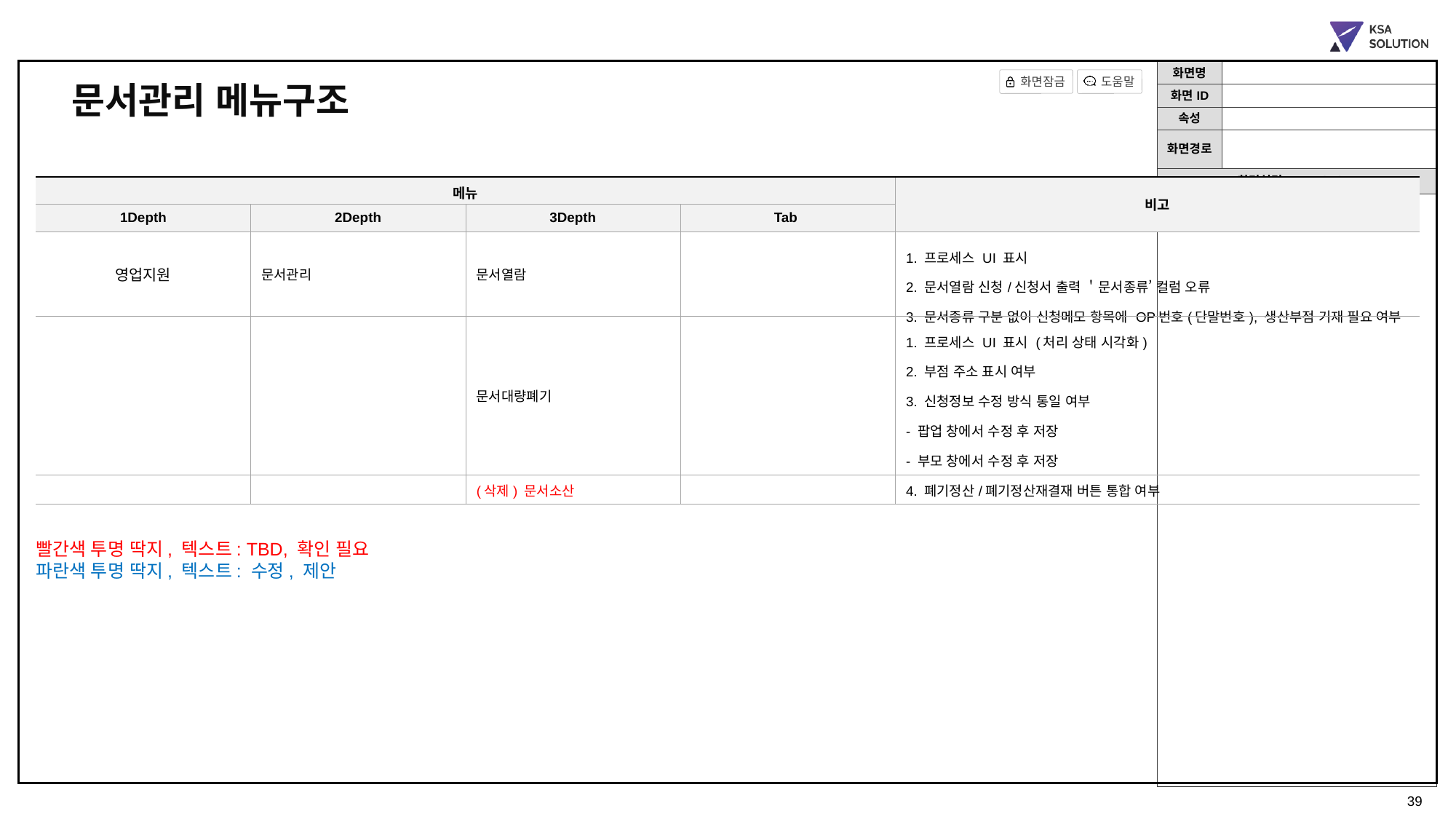

문서관리 메뉴구조
| 메뉴 |  |  |  | 비고 |
| --- | --- | --- | --- | --- |
| 1Depth | 2Depth | 3Depth | Tab |  |
| 영업지원 | 문서관리 | 문서열람 |  | 1. 프로세스 UI 표시 2. 문서열람 신청/신청서 출력 ＇문서종류’ 컬럼 오류 3. 문서종류 구분 없이 신청메모 항목에 OP번호(단말번호), 생산부점 기재 필요 여부 |
|  |  | 문서대량폐기 |  | 1. 프로세스 UI 표시 (처리 상태 시각화) 2. 부점 주소 표시 여부 3. 신청정보 수정 방식 통일 여부 - 팝업 창에서 수정 후 저장 - 부모 창에서 수정 후 저장 4. 폐기정산/폐기정산재결재 버튼 통합 여부 |
|  |  | (삭제) 문서소산 |  |  |
빨간색 투명 딱지, 텍스트: TBD, 확인 필요
파란색 투명 딱지, 텍스트: 수정, 제안